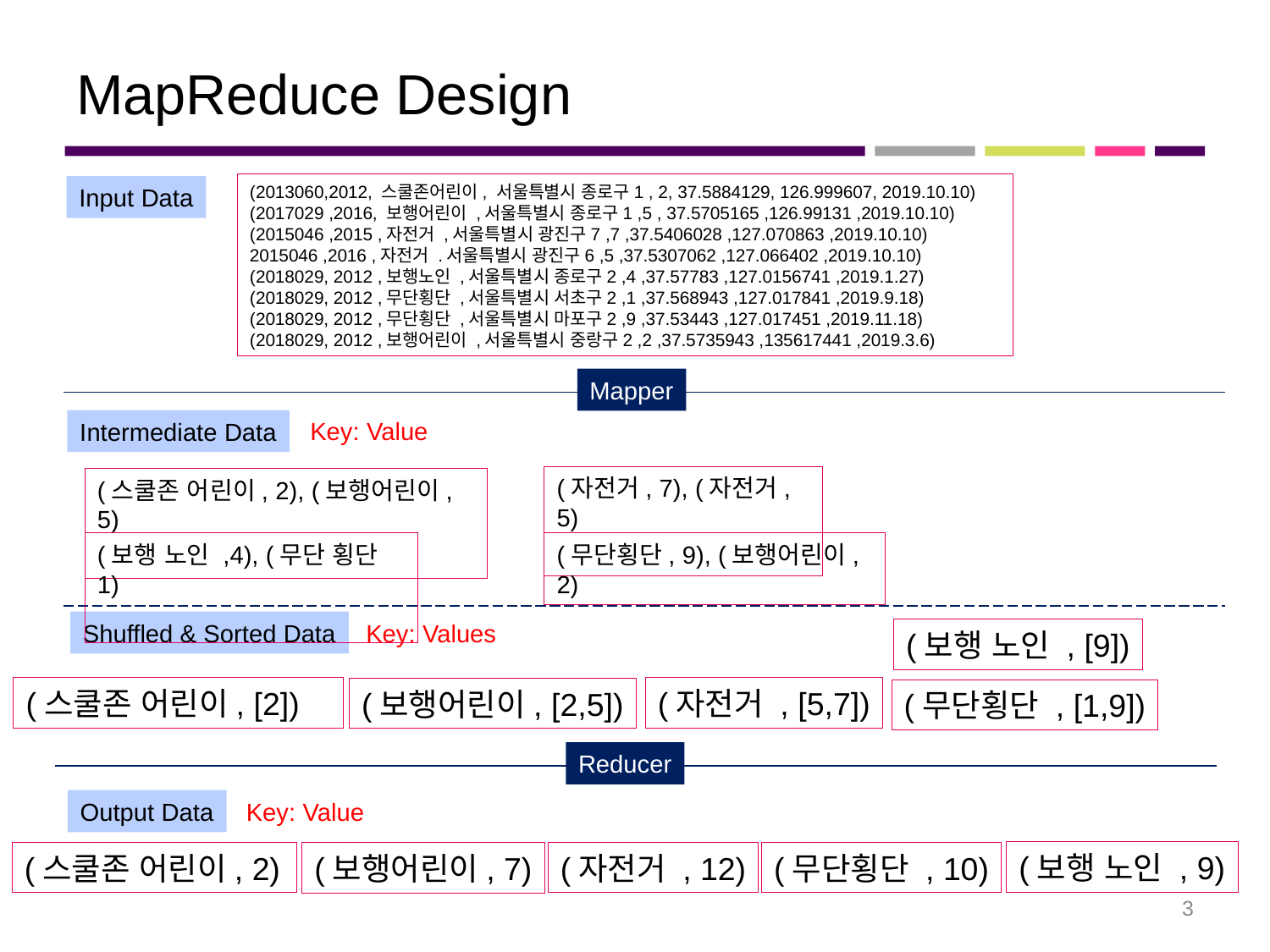

# MapReduce Design
(2013060,2012, 스쿨존어린이, 서울특별시 종로구1 , 2, 37.5884129, 126.999607, 2019.10.10)
(2017029 ,2016, 보행어린이 ,서울특별시 종로구1 ,5 , 37.5705165 ,126.99131 ,2019.10.10)
(2015046 ,2015 ,자전거 ,서울특별시 광진구7 ,7 ,37.5406028 ,127.070863 ,2019.10.10)
2015046 ,2016 ,자전거 .서울특별시 광진구6 ,5 ,37.5307062 ,127.066402 ,2019.10.10)
(2018029, 2012 ,보행노인 ,서울특별시 종로구2 ,4 ,37.57783 ,127.0156741 ,2019.1.27)
(2018029, 2012 ,무단횡단 ,서울특별시 서초구2 ,1 ,37.568943 ,127.017841 ,2019.9.18)
(2018029, 2012 ,무단횡단 ,서울특별시 마포구2 ,9 ,37.53443 ,127.017451 ,2019.11.18)
(2018029, 2012 ,보행어린이 ,서울특별시 중랑구2 ,2 ,37.5735943 ,135617441 ,2019.3.6)
Input Data
Mapper
Key: Value
Intermediate Data
(자전거, 7), (자전거, 5)

(스쿨존 어린이, 2), (보행어린이, 5)

(보행 노인 ,4), (무단 횡단 1)

(무단횡단, 9), (보행어린이, 2)
Shuffled & Sorted Data
Key: Values
(보행 노인 , [9])
(스쿨존 어린이, [2])
(자전거 , [5,7])
(보행어린이, [2,5])
(무단횡단 , [1,9])
Reducer
Key: Value
Output Data
(보행 노인 , 9)
(스쿨존 어린이, 2)
(자전거 , 12)
(무단횡단 , 10)
(보행어린이, 7)
3